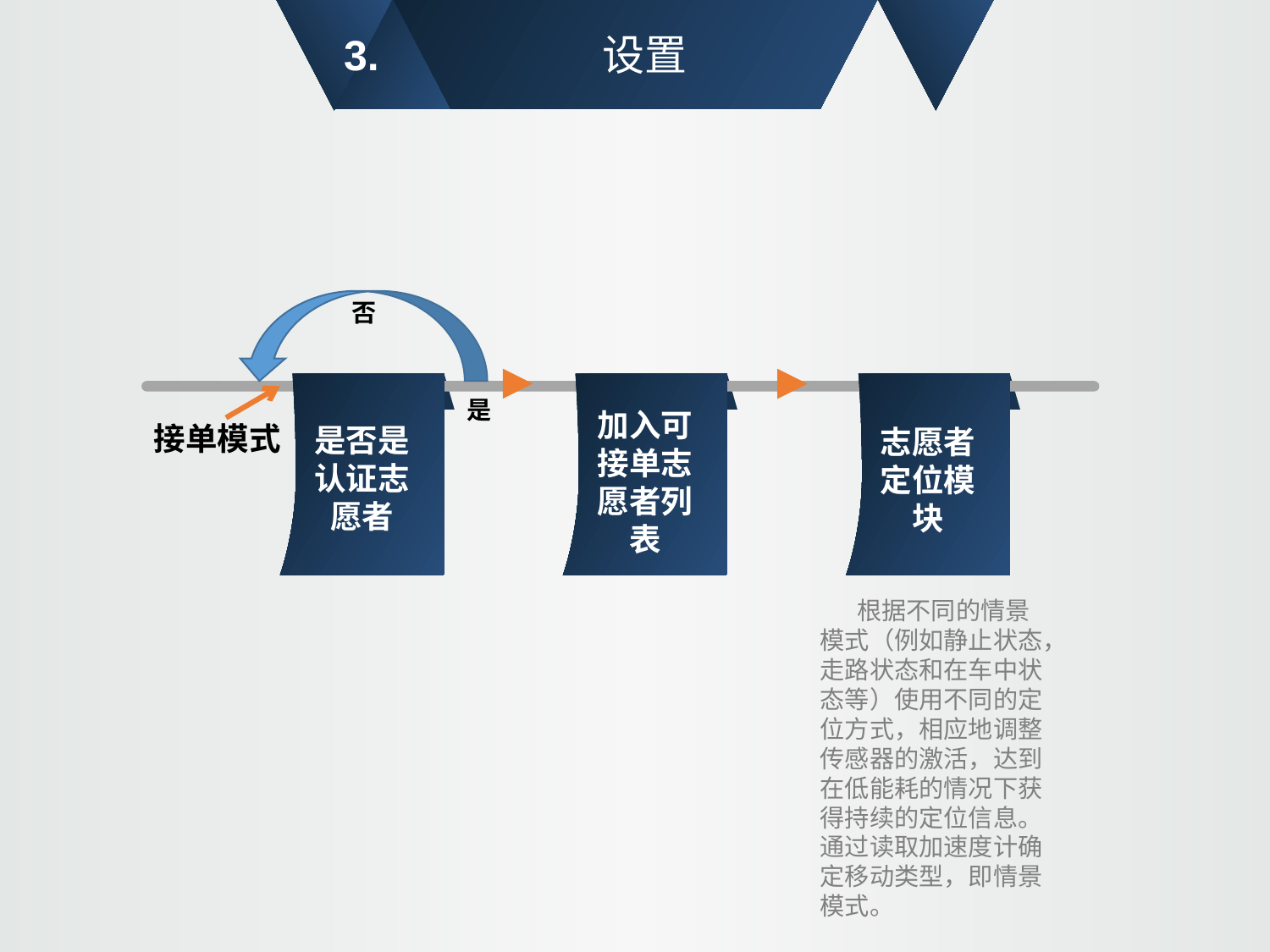

# 3.                  设置

否

是
加入可
接单志
愿者列
表
接单模式
是否是认证志愿者
志愿者定位模块
根据不同的情景模式（例如静止状态，走路状态和在车中状态等）使用不同的定位方式，相应地调整传感器的激活，达到在低能耗的情况下获得持续的定位信息。通过读取加速度计确定移动类型，即情景模式。